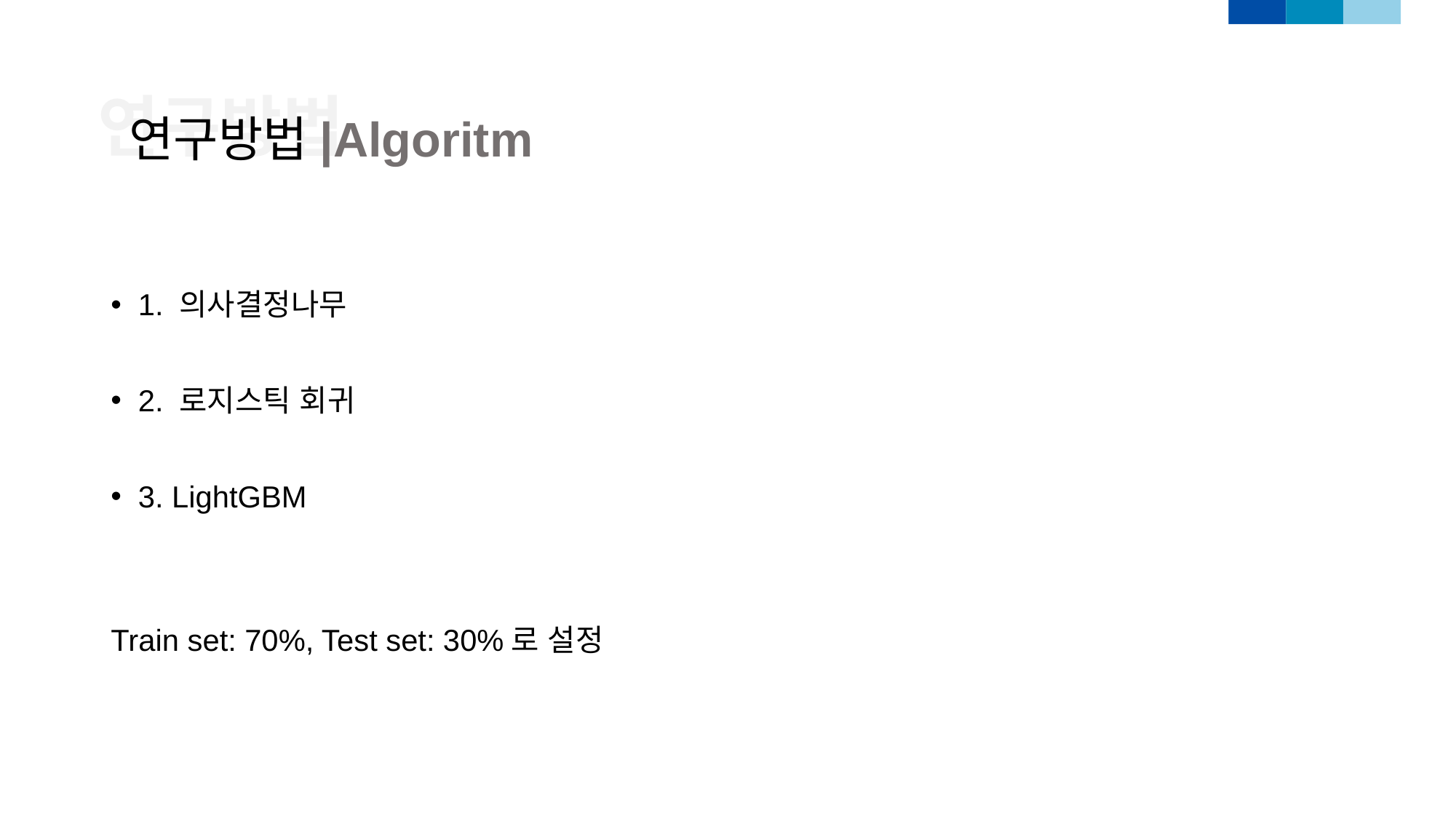

연구방법|Algoritm
연구방법

1. 의사결정나무

2. 로지스틱 회귀

3. LightGBM

Train set: 70%, Test set: 30%로 설정